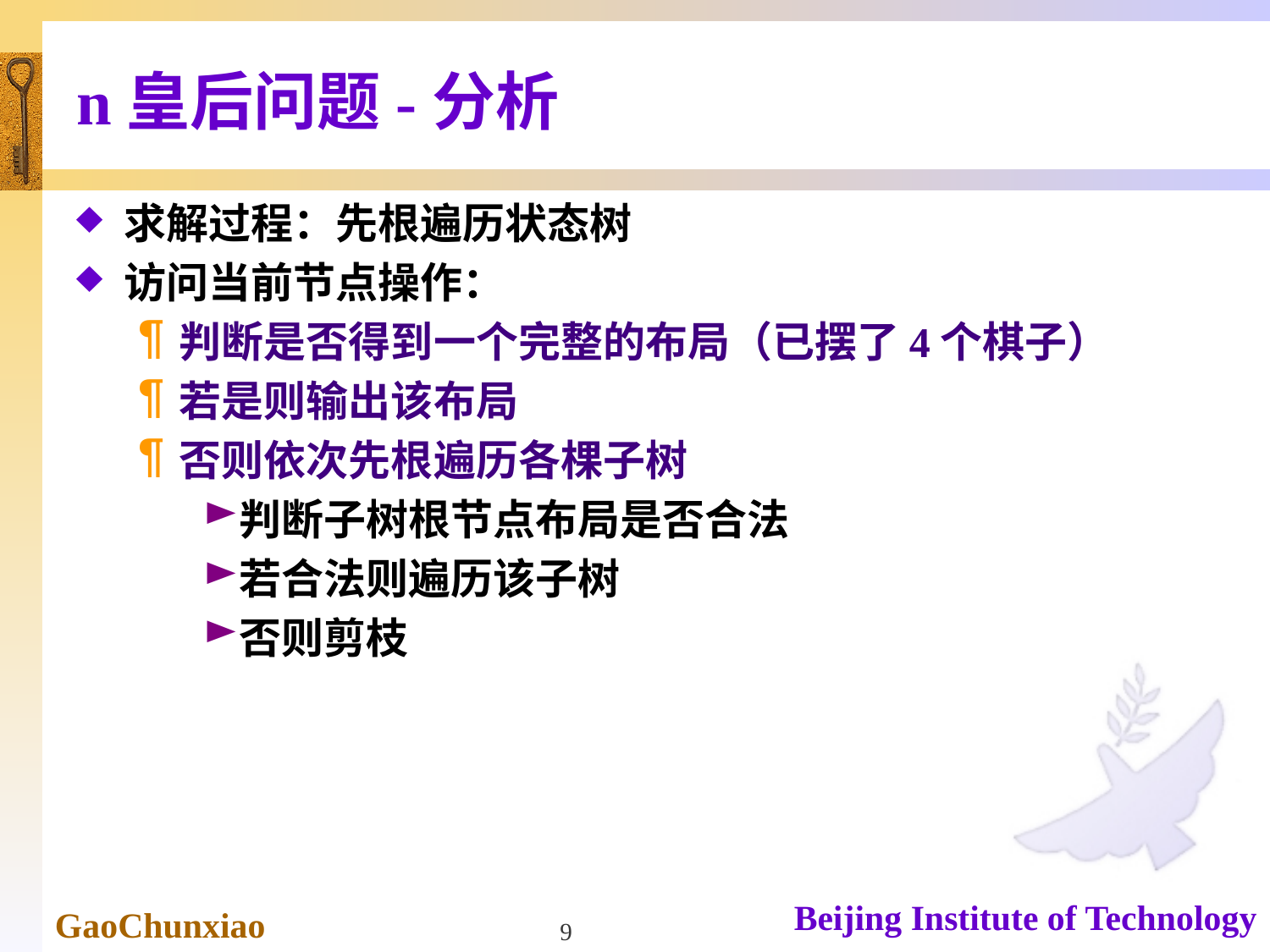

# n皇后问题-分析
求解过程：先根遍历状态树
访问当前节点操作：
判断是否得到一个完整的布局（已摆了4个棋子）
若是则输出该布局
否则依次先根遍历各棵子树
判断子树根节点布局是否合法
若合法则遍历该子树
否则剪枝
9